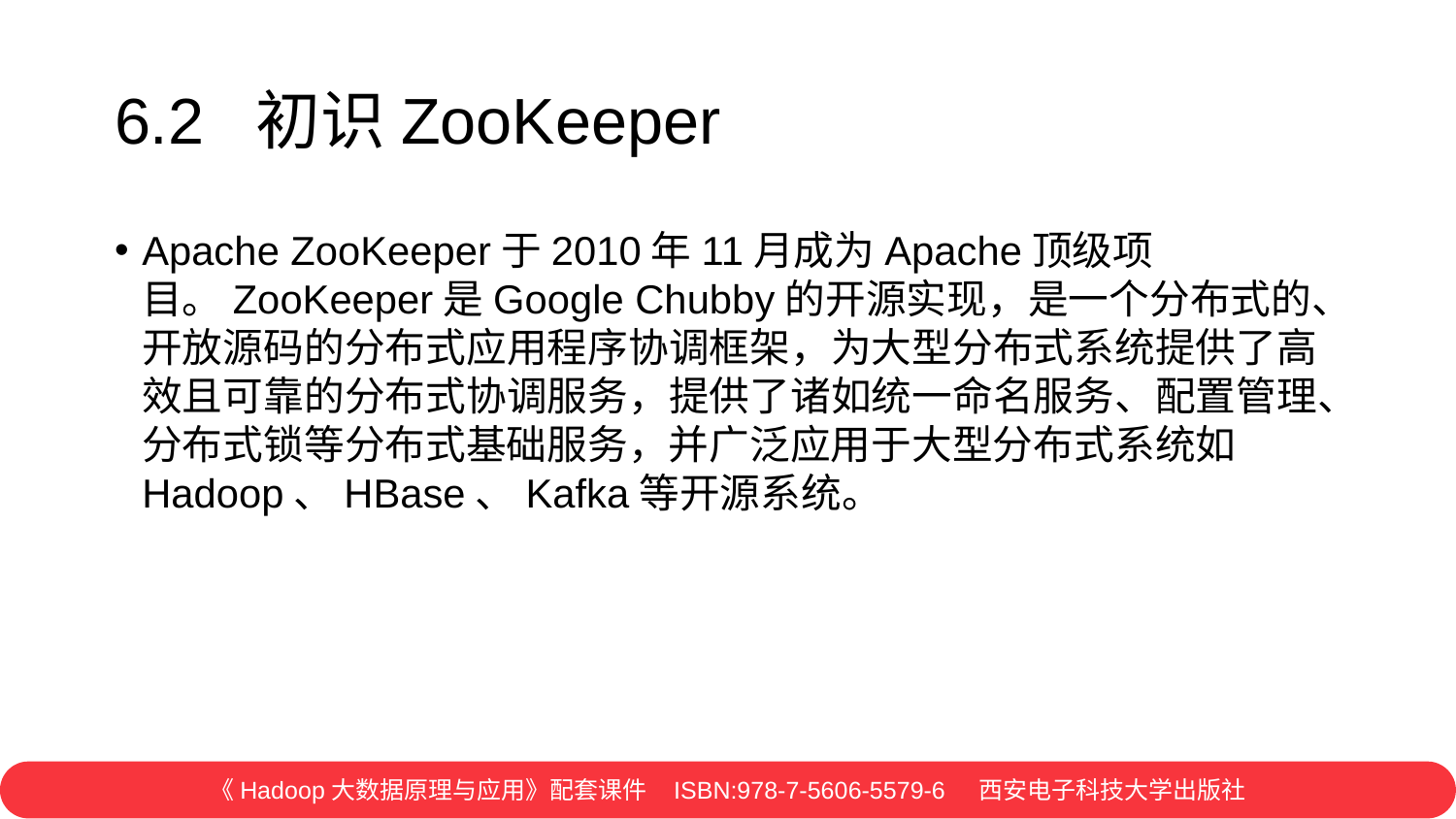

# 6.2  初识ZooKeeper
Apache ZooKeeper于2010年11月成为Apache顶级项目。ZooKeeper是Google Chubby的开源实现，是一个分布式的、开放源码的分布式应用程序协调框架，为大型分布式系统提供了高效且可靠的分布式协调服务，提供了诸如统一命名服务、配置管理、分布式锁等分布式基础服务，并广泛应用于大型分布式系统如Hadoop、HBase、Kafka等开源系统。